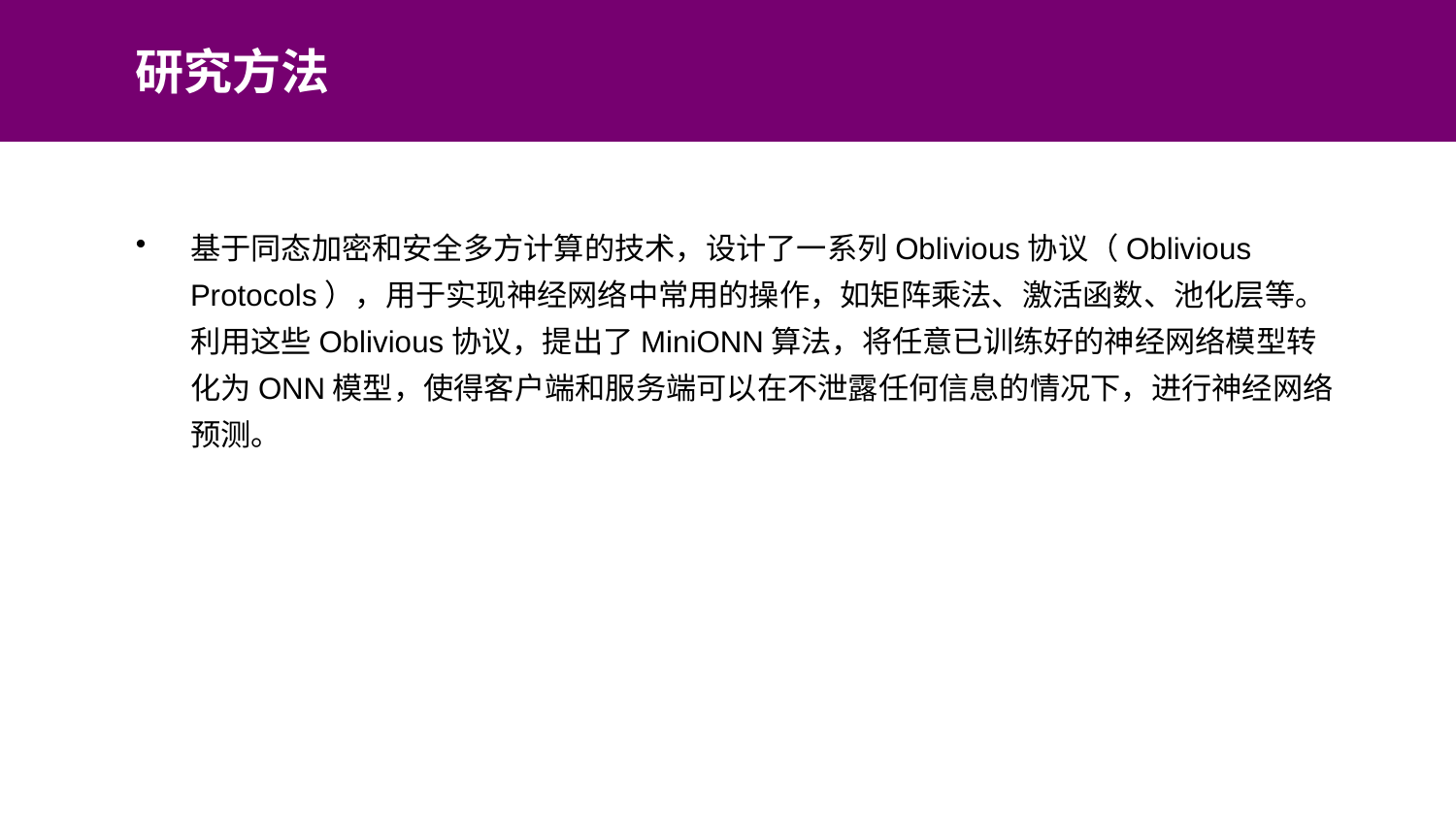

研究方法
基于同态加密和安全多方计算的技术，设计了一系列Oblivious协议（Oblivious Protocols），用于实现神经网络中常用的操作，如矩阵乘法、激活函数、池化层等。利用这些Oblivious协议，提出了MiniONN算法，将任意已训练好的神经网络模型转化为ONN模型，使得客户端和服务端可以在不泄露任何信息的情况下，进行神经网络预测。